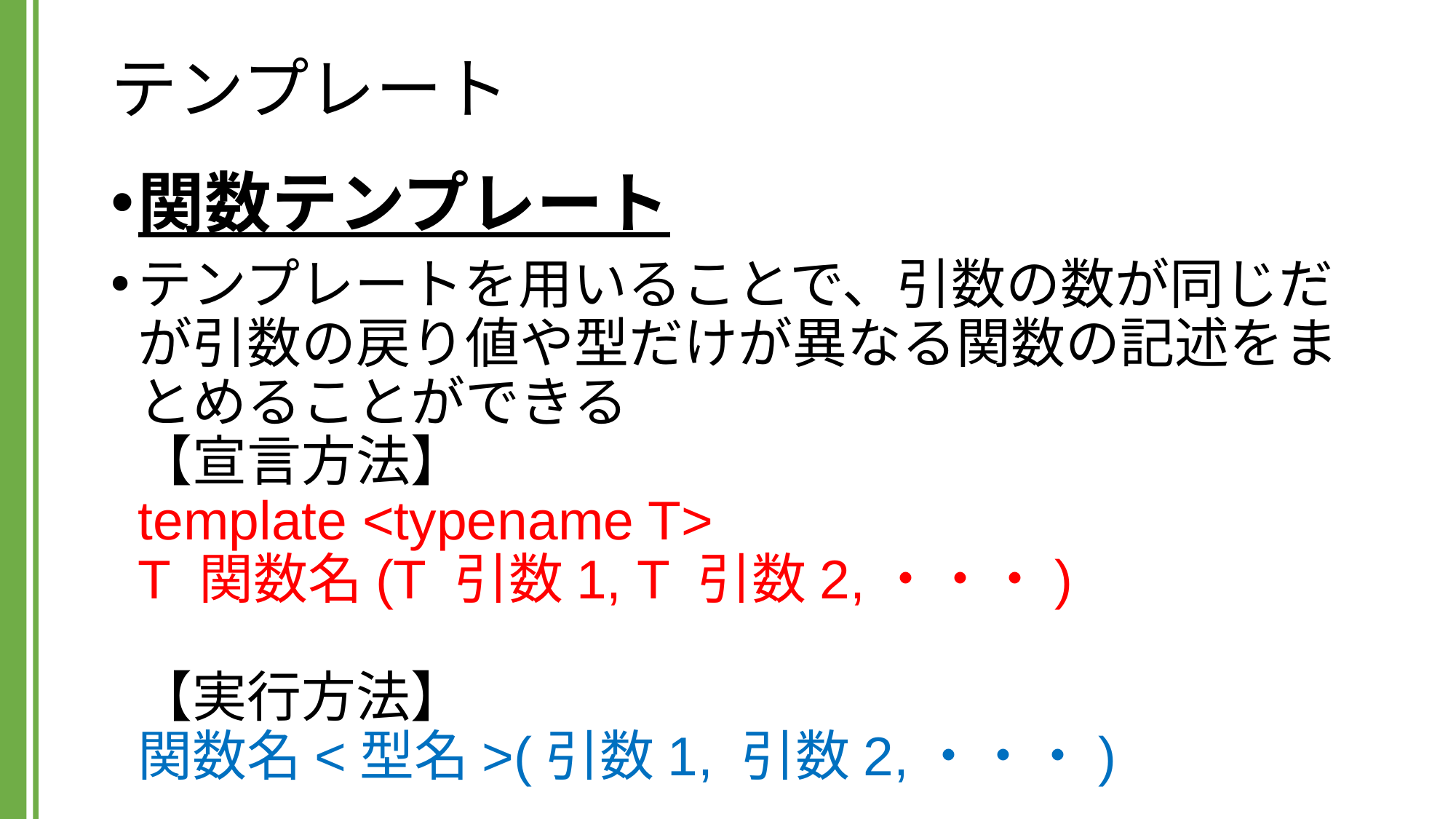

# テンプレート
関数テンプレート
テンプレートを用いることで、引数の数が同じだが引数の戻り値や型だけが異なる関数の記述をまとめることができる
【宣言方法】
template <typename T>
T 関数名(T 引数1, T 引数2,・・・)
【実行方法】
関数名<型名>(引数1, 引数2,・・・)